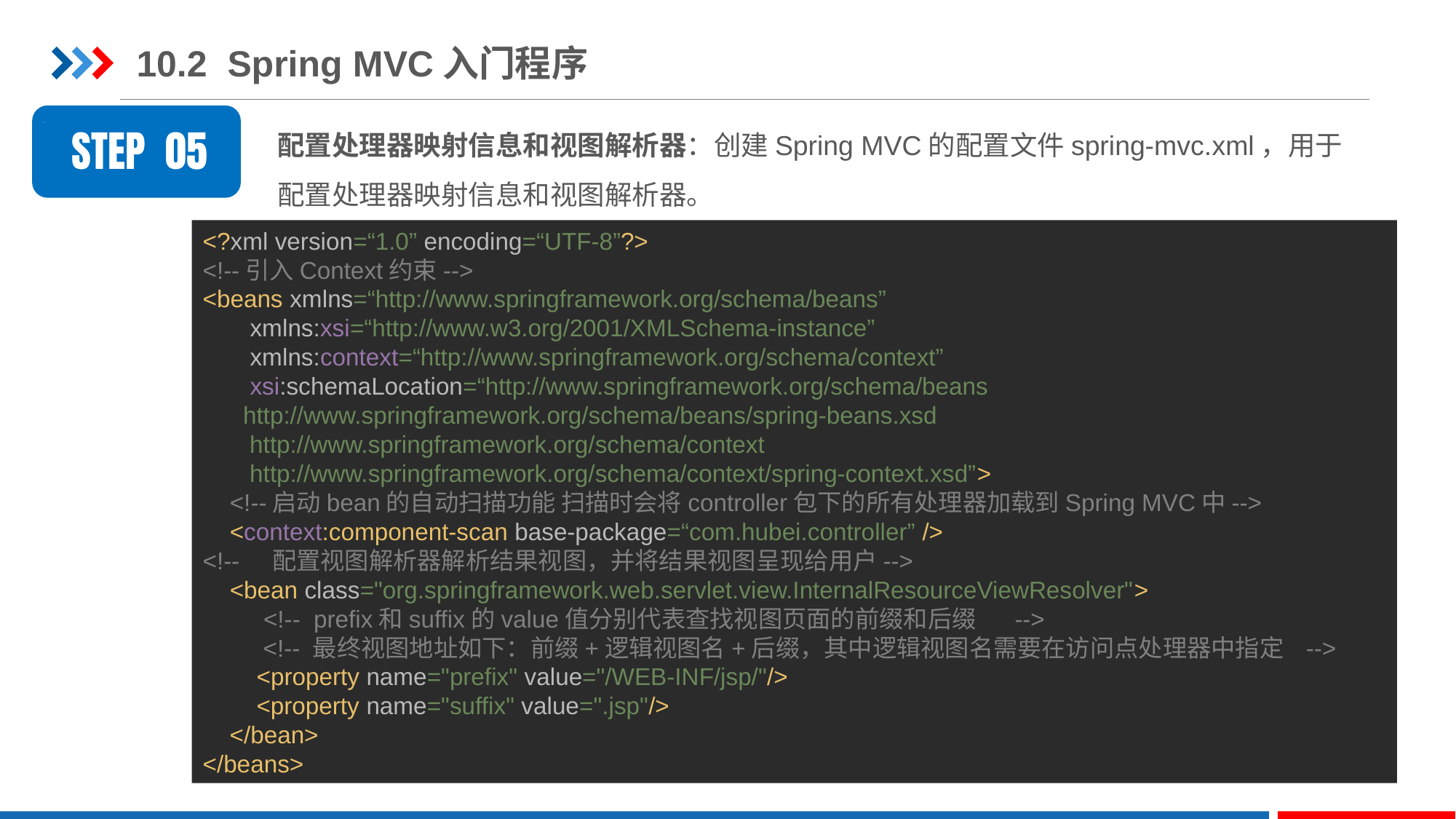

10.2  Spring MVC入门程序

配置处理器映射信息和视图解析器：创建Spring MVC的配置文件spring-mvc.xml，用于配置处理器映射信息和视图解析器。
STEP  05
<?xml version=“1.0” encoding=“UTF-8”?>
<!--引入Context约束-->
<beans xmlns=“http://www.springframework.org/schema/beans”
       xmlns:xsi=“http://www.w3.org/2001/XMLSchema-instance”
       xmlns:context=“http://www.springframework.org/schema/context”
       xsi:schemaLocation=“http://www.springframework.org/schema/beans
      http://www.springframework.org/schema/beans/spring-beans.xsd
       http://www.springframework.org/schema/context
       http://www.springframework.org/schema/context/spring-context.xsd”>
    <!--启动bean的自动扫描功能 扫描时会将controller包下的所有处理器加载到Spring MVC中-->
    <context:component-scan base-package=“com.hubei.controller” />
<!--    配置视图解析器解析结果视图，并将结果视图呈现给用户-->
    <bean class="org.springframework.web.servlet.view.InternalResourceViewResolver">
         <!--  prefix和suffix的value值分别代表查找视图页面的前缀和后缀      -->
         <!-- 最终视图地址如下：前缀+逻辑视图名+后缀，其中逻辑视图名需要在访问点处理器中指定   -->
        <property name="prefix" value="/WEB-INF/jsp/"/>
        <property name="suffix" value=".jsp"/>
    </bean>
</beans>